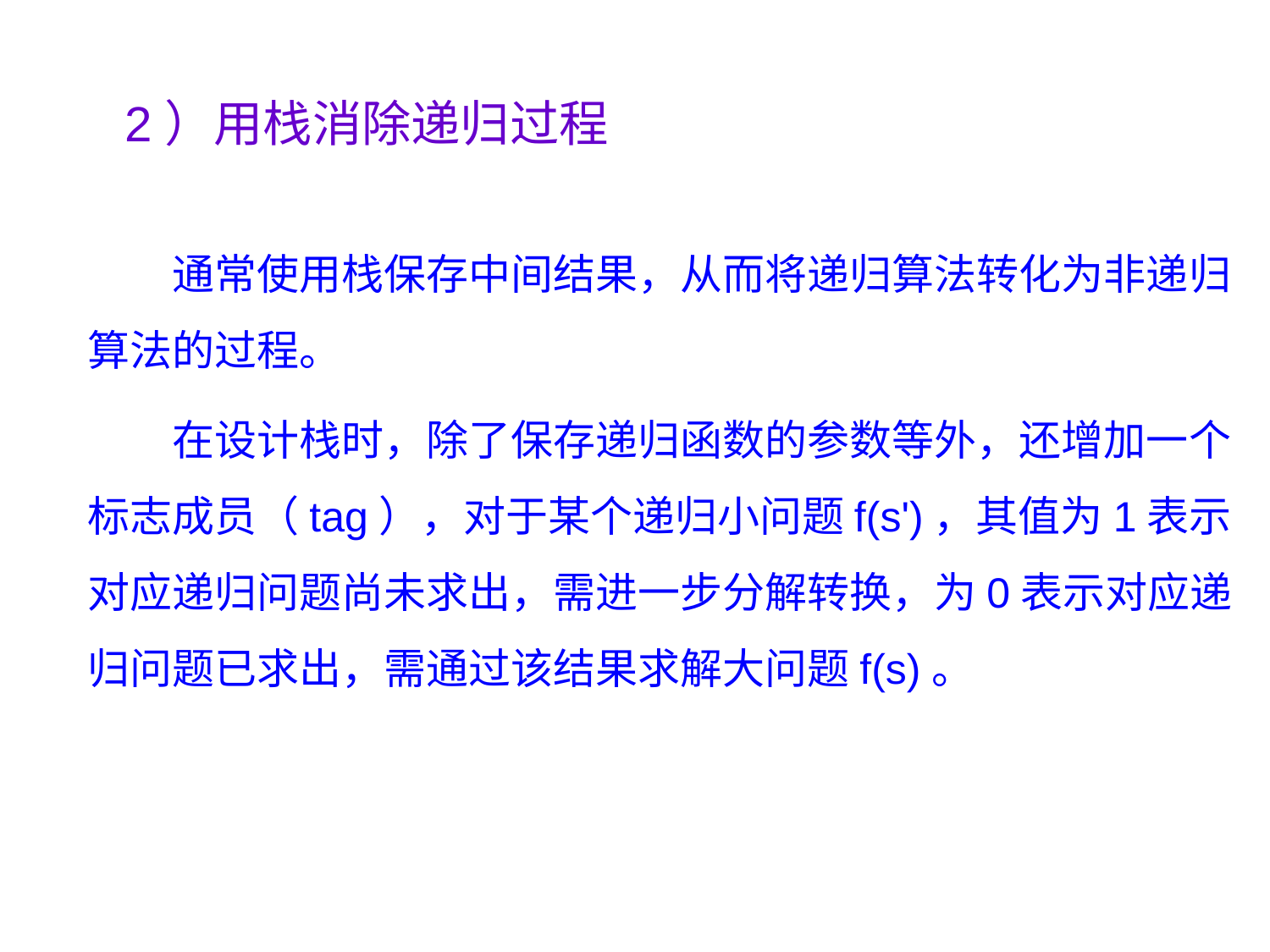

2）用栈消除递归过程
　　通常使用栈保存中间结果，从而将递归算法转化为非递归算法的过程。
　　在设计栈时，除了保存递归函数的参数等外，还增加一个标志成员（tag），对于某个递归小问题f(s')，其值为1表示对应递归问题尚未求出，需进一步分解转换，为0表示对应递归问题已求出，需通过该结果求解大问题f(s)。